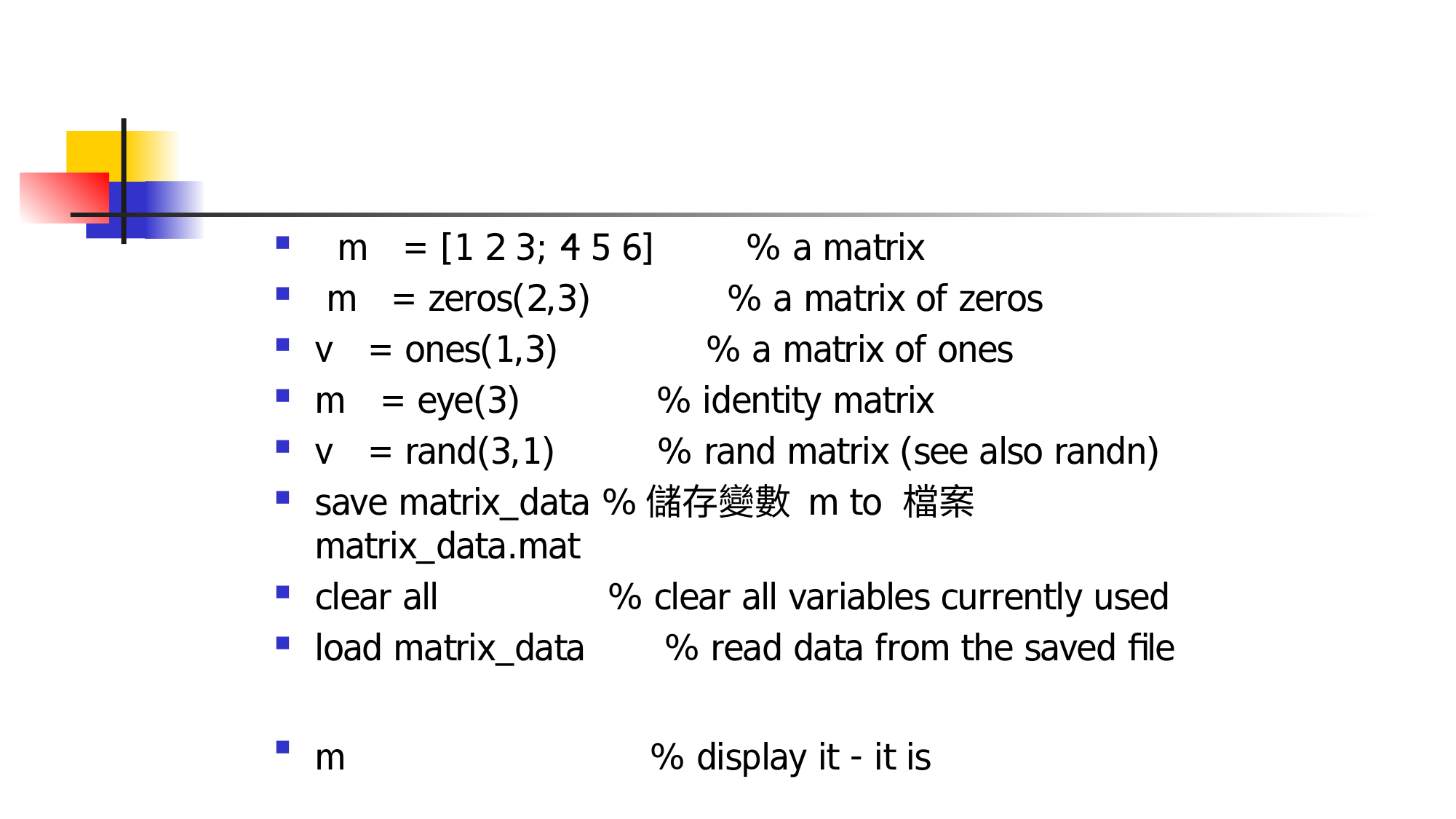

#
  m   = [1 2 3; 4 5 6]        % a matrix
 m   = zeros(2,3)            % a matrix of zeros
v   = ones(1,3)             % a matrix of ones
m   = eye(3)            % identity matrix
v   = rand(3,1)         % rand matrix (see also randn)
save matrix_data %儲存變數 m to 檔案matrix_data.mat
clear all               % clear all variables currently used
load matrix_data       % read data from the saved file
m                           % display it - it is